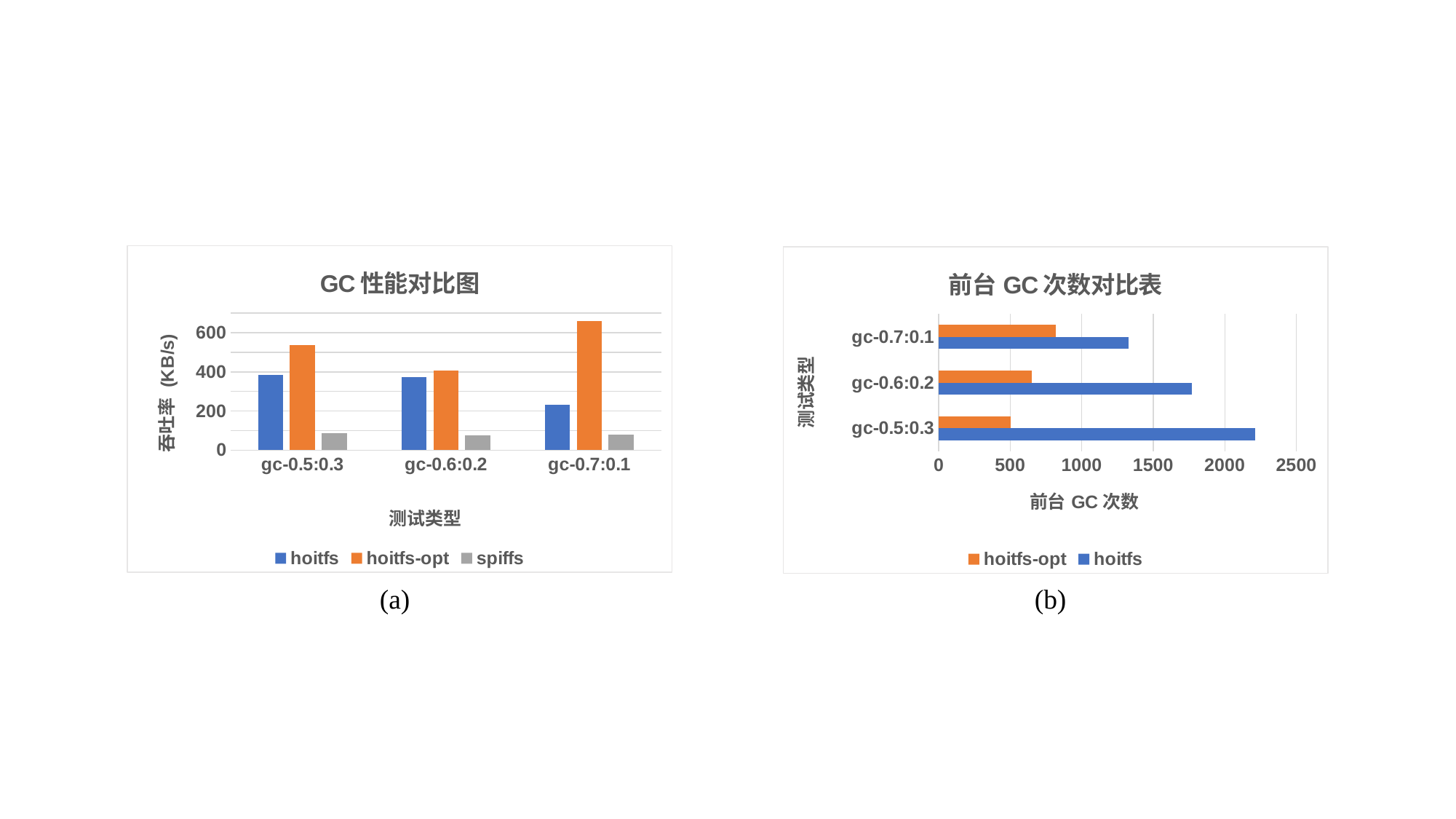

### Chart: GC性能对比图

| Category | hoitfs | hoitfs-opt | spiffs |
|---|---|---|---|
| gc-0.5:0.3 | 382.3447 | 535.6952 | 88.3165 |
| gc-0.6:0.2 | 373.9576 | 405.4799 | 76.6887 |
| gc-0.7:0.1 | 231.1467 | 658.8095 | 79.3223 |

### Chart: 前台GC次数对比表

| Category | hoitfs | hoitfs-opt |
|---|---|---|
| gc-0.5:0.3 | 2214.0 | 502.0 |
| gc-0.6:0.2 | 1770.0 | 652.0 |
| gc-0.7:0.1 | 1327.0 | 821.0 |
(a)
(b)